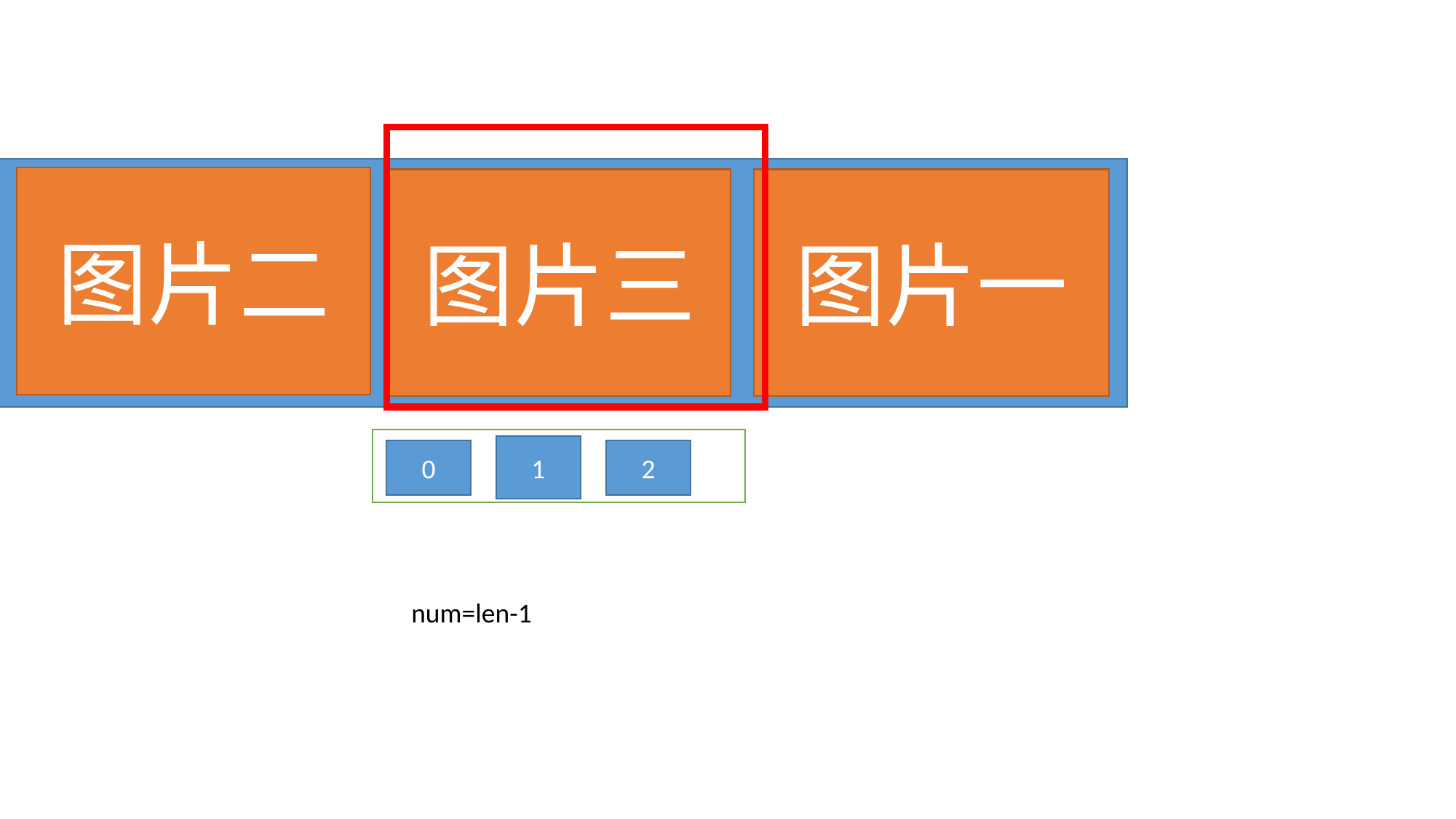

图片一
图片二
图片三
图片三
图片一

1
0
2
num=len-1